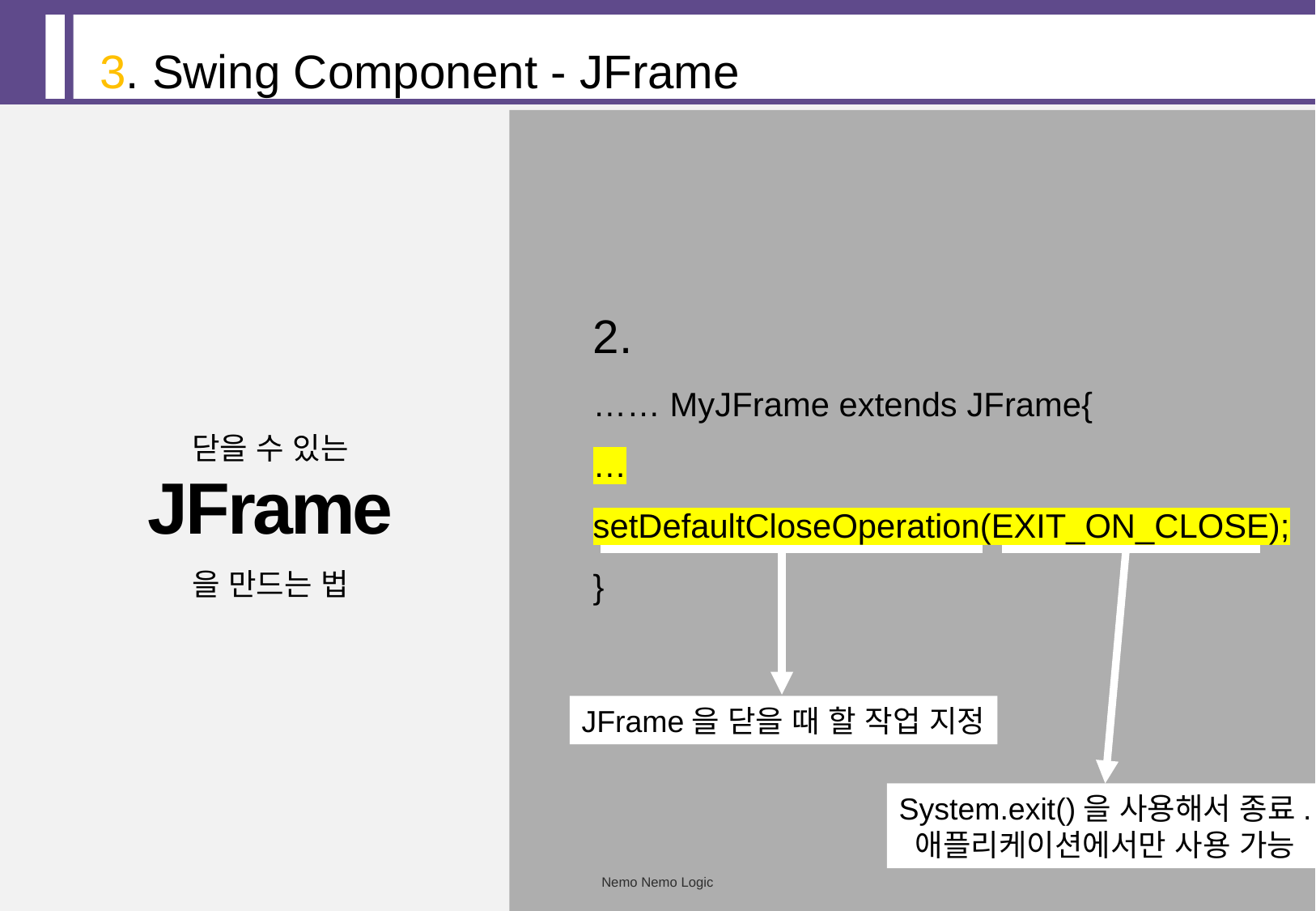

3. Swing Component - JFrame

2.
…… MyJFrame extends JFrame{
…
setDefaultCloseOperation(EXIT_ON_CLOSE);
}
닫을 수 있는
JFrame
JFrame을 닫을 때 할 작업 지정
System.exit()을 사용해서 종료.
애플리케이션에서만 사용 가능
을 만드는 법